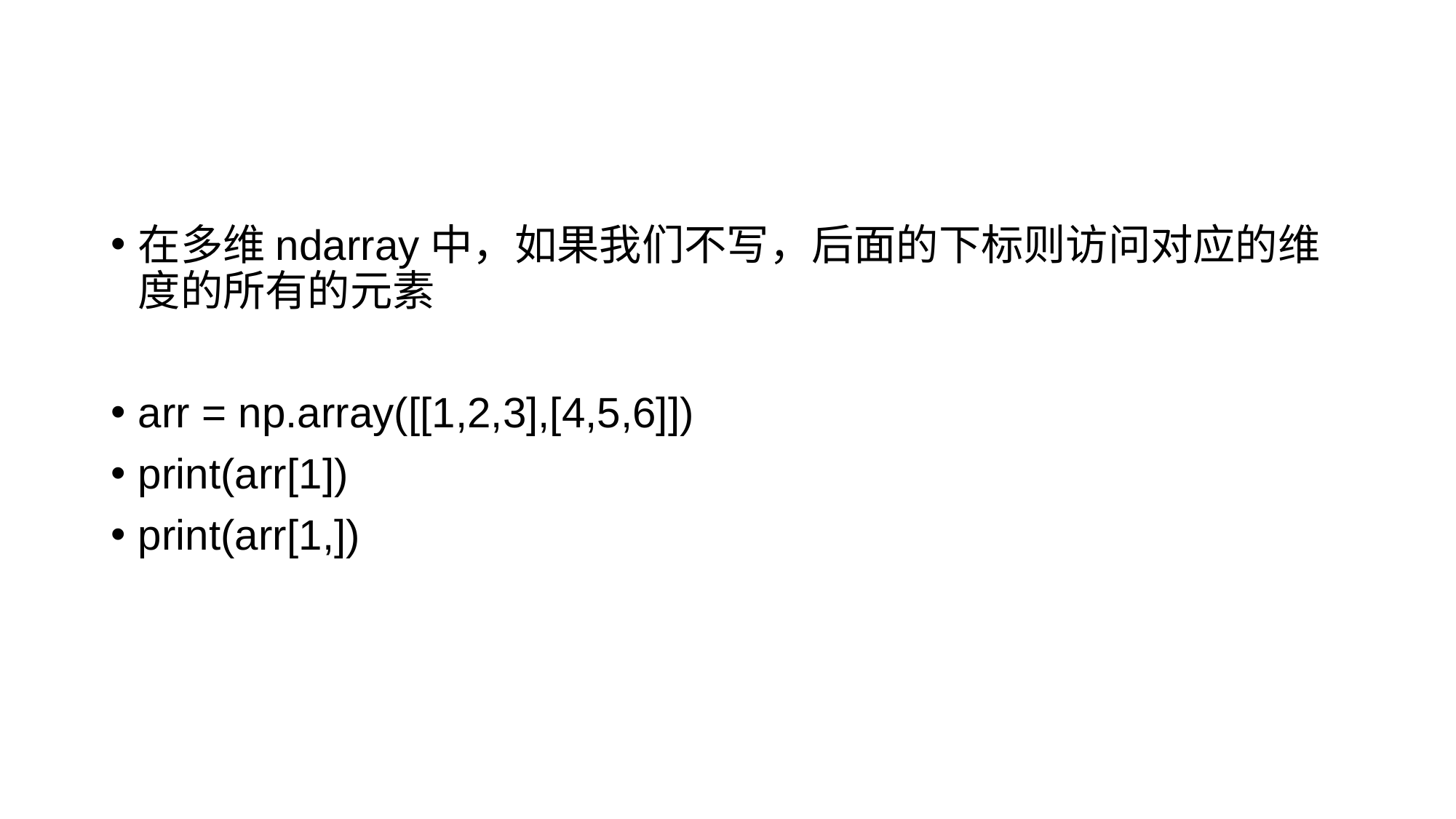

#
在多维ndarray中，如果我们不写，后面的下标则访问对应的维度的所有的元素

arr = np.array([[1,2,3],[4,5,6]])
print(arr[1])
print(arr[1,])